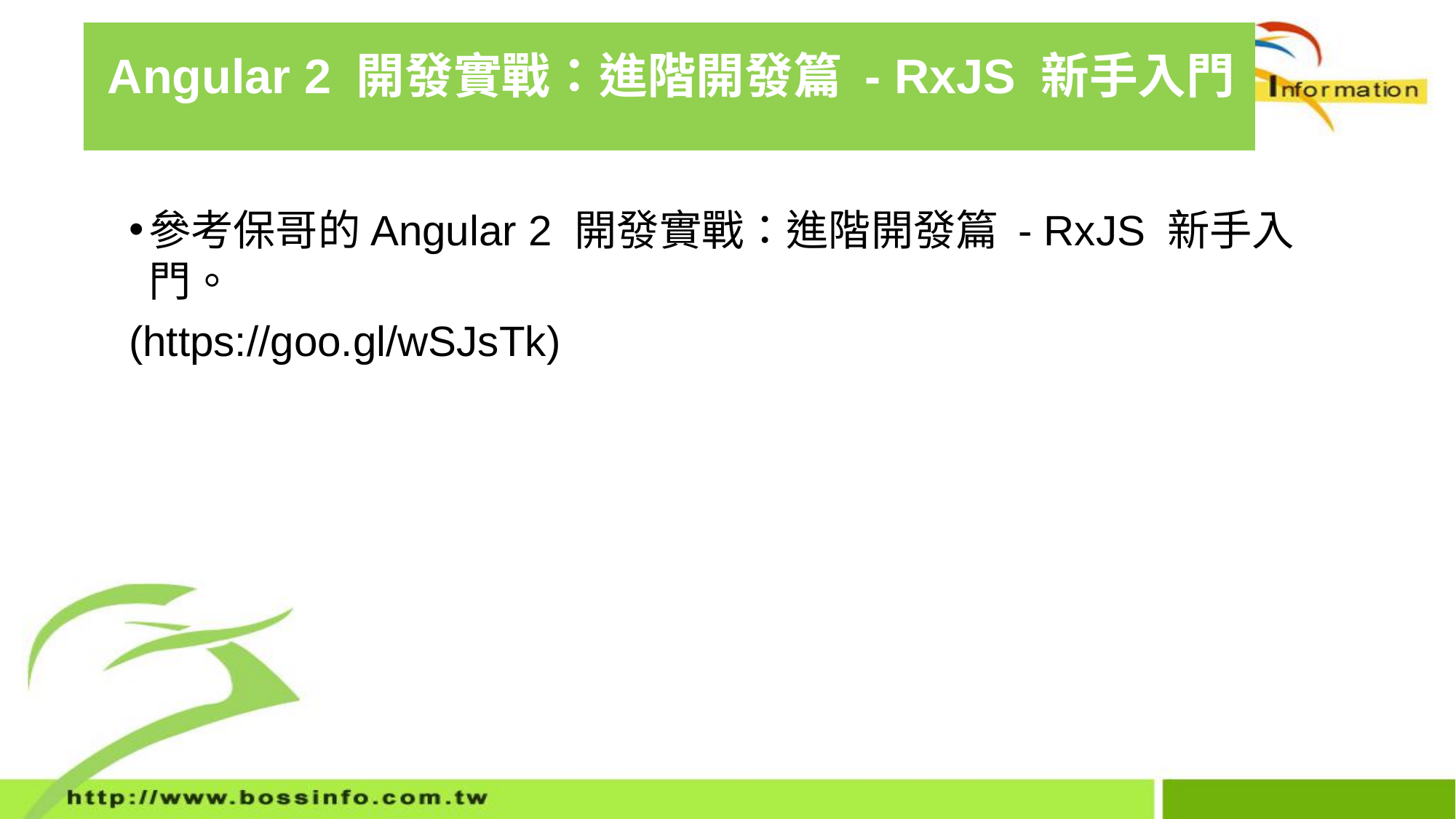

# Angular 2 開發實戰：進階開發篇 - RxJS 新手入門
參考保哥的Angular 2 開發實戰：進階開發篇 - RxJS 新手入門。
(https://goo.gl/wSJsTk)